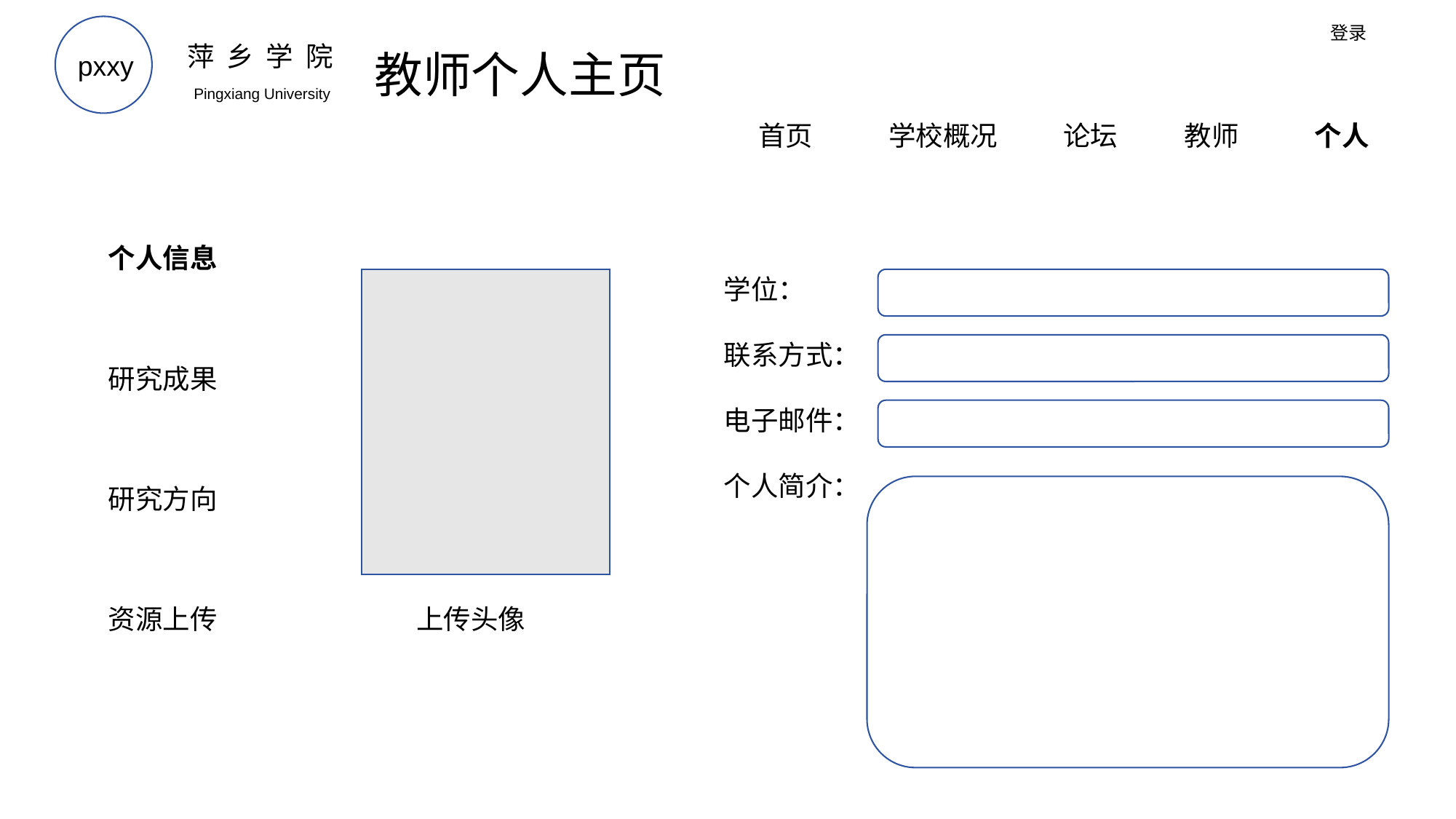

登录
萍  乡  学  院
教师个人主页
pxxy

Pingxiang University
首页
学校概况
论坛
教师
个人
个人信息
学位：

联系方式：

电子邮件：

个人简介：

研究成果

研究方向

资源上传
上传头像